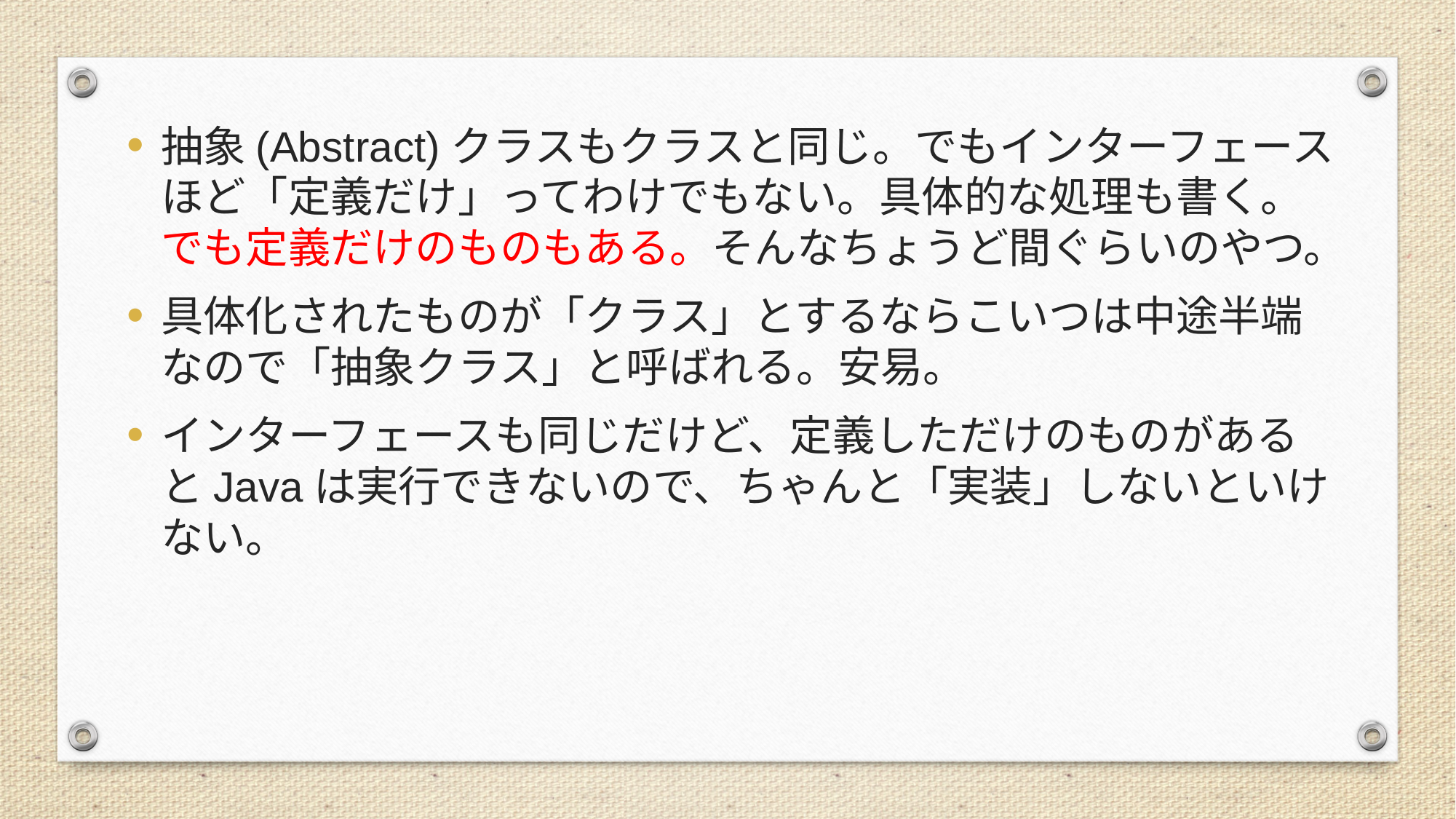

抽象(Abstract)クラスもクラスと同じ。でもインターフェースほど「定義だけ」ってわけでもない。具体的な処理も書く。でも定義だけのものもある。そんなちょうど間ぐらいのやつ。
具体化されたものが「クラス」とするならこいつは中途半端なので「抽象クラス」と呼ばれる。安易。
インターフェースも同じだけど、定義しただけのものがあるとJavaは実行できないので、ちゃんと「実装」しないといけない。